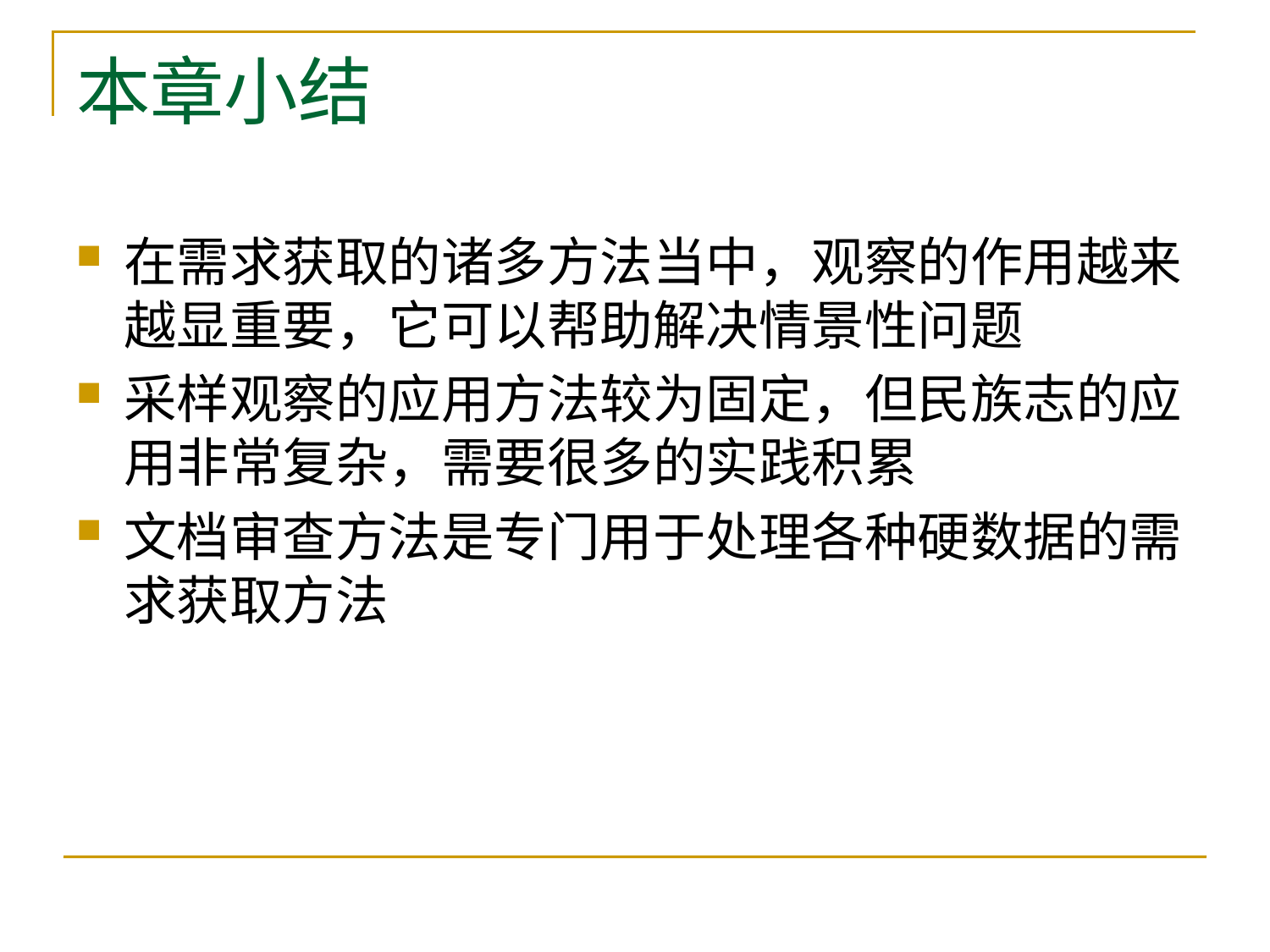

# 本章小结
在需求获取的诸多方法当中，观察的作用越来越显重要，它可以帮助解决情景性问题
采样观察的应用方法较为固定，但民族志的应用非常复杂，需要很多的实践积累
文档审查方法是专门用于处理各种硬数据的需求获取方法